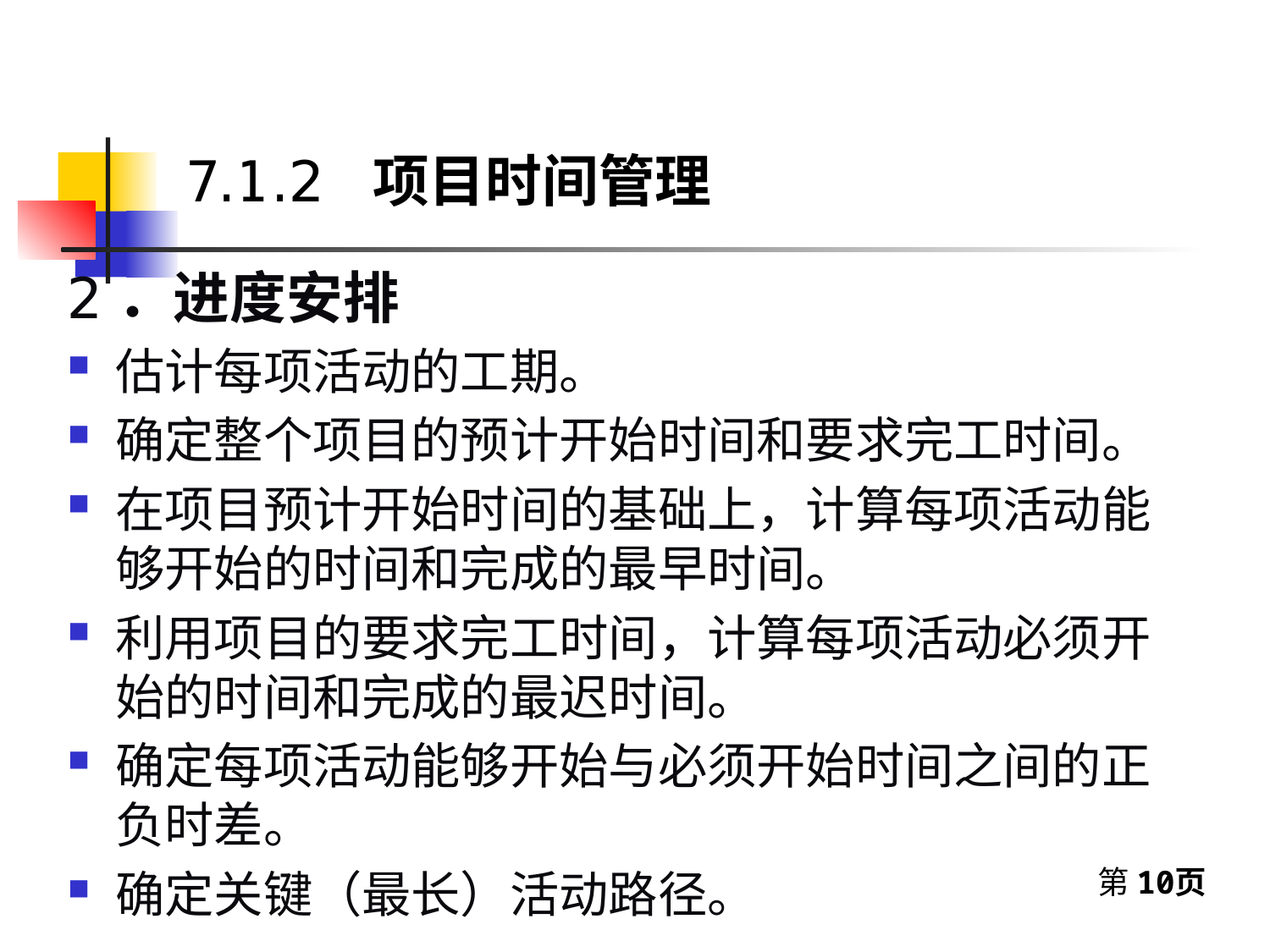

7.1.2  项目时间管理
2．进度安排
估计每项活动的工期。
确定整个项目的预计开始时间和要求完工时间。
在项目预计开始时间的基础上，计算每项活动能够开始的时间和完成的最早时间。
利用项目的要求完工时间，计算每项活动必须开始的时间和完成的最迟时间。
确定每项活动能够开始与必须开始时间之间的正负时差。
确定关键（最长）活动路径。